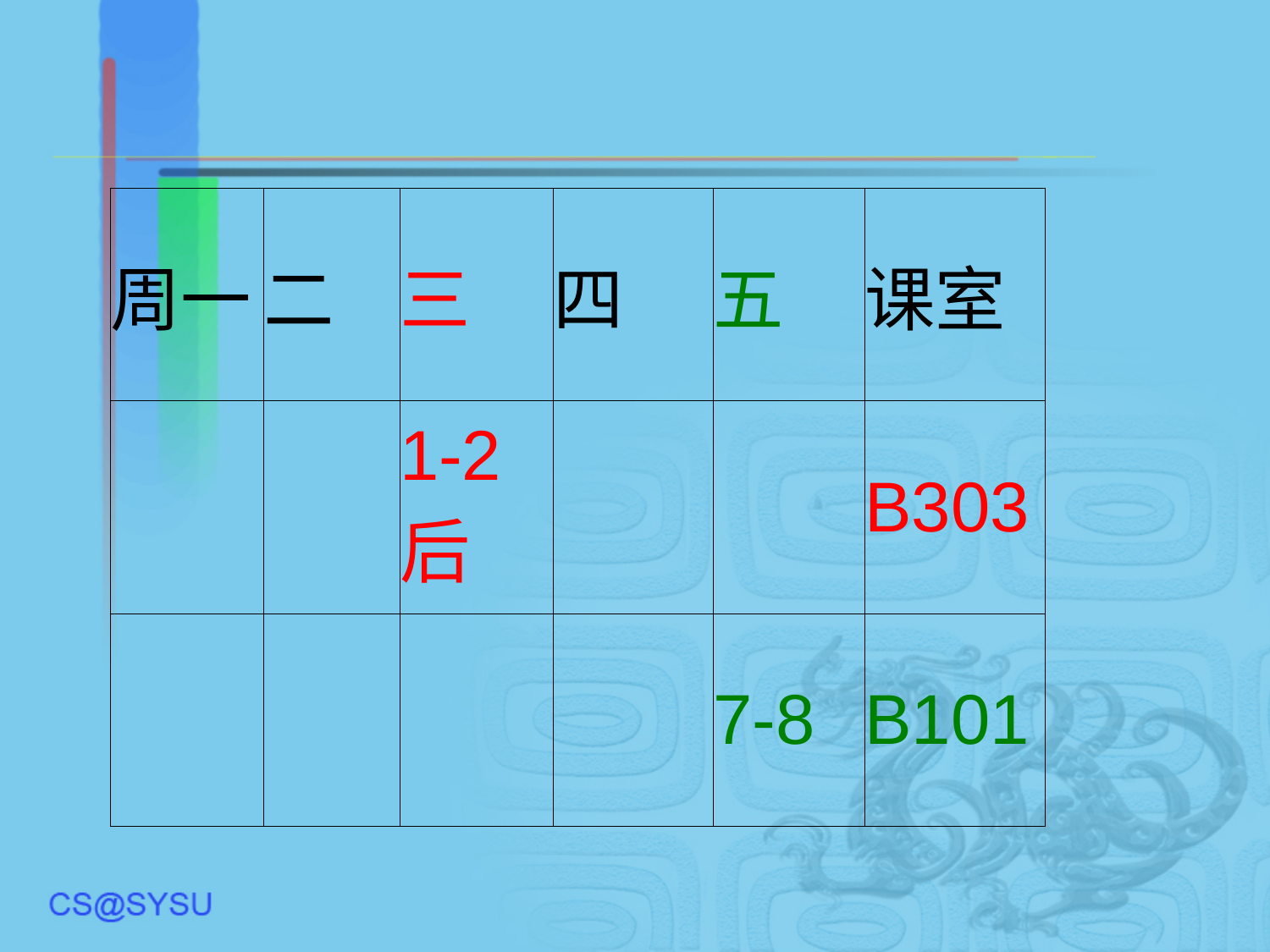

| 周一 | 二 | 三 | 四 | 五 | 课室 |
| --- | --- | --- | --- | --- | --- |
|  |  | 1-2 后 |  |  | B303 |
|  |  |  |  | 7-8 | B101 |